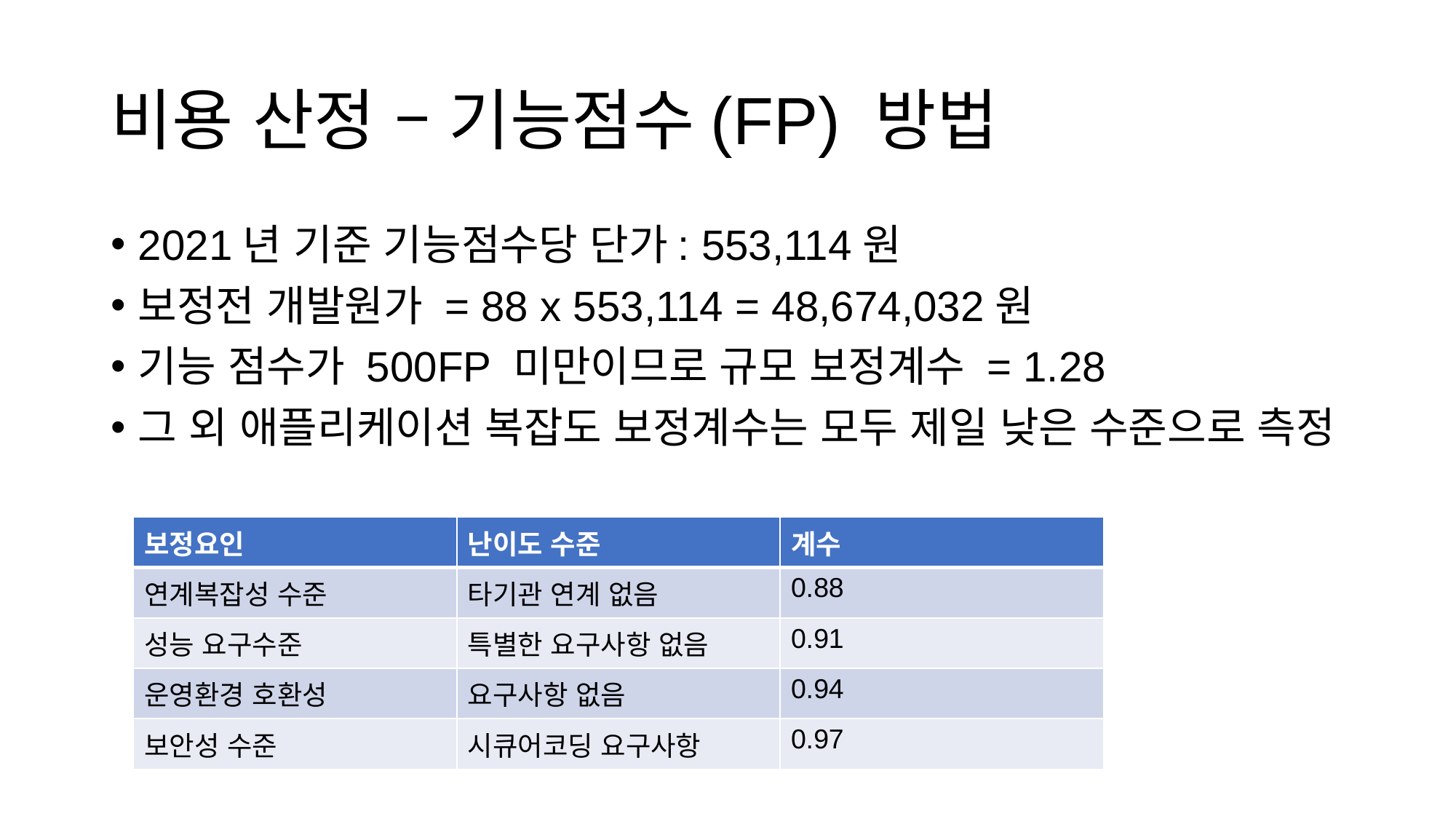

# 비용 산정 – 기능점수(FP) 방법
2021년 기준 기능점수당 단가: 553,114원
보정전 개발원가 = 88 x 553,114 = 48,674,032원
기능 점수가 500FP 미만이므로 규모 보정계수 = 1.28
그 외 애플리케이션 복잡도 보정계수는 모두 제일 낮은 수준으로 측정

| 보정요인 | 난이도 수준 | 계수 |
| --- | --- | --- |
| 연계복잡성 수준 | 타기관 연계 없음 | 0.88 |
| 성능 요구수준 | 특별한 요구사항 없음 | 0.91 |
| 운영환경 호환성 | 요구사항 없음 | 0.94 |
| 보안성 수준 | 시큐어코딩 요구사항 | 0.97 |